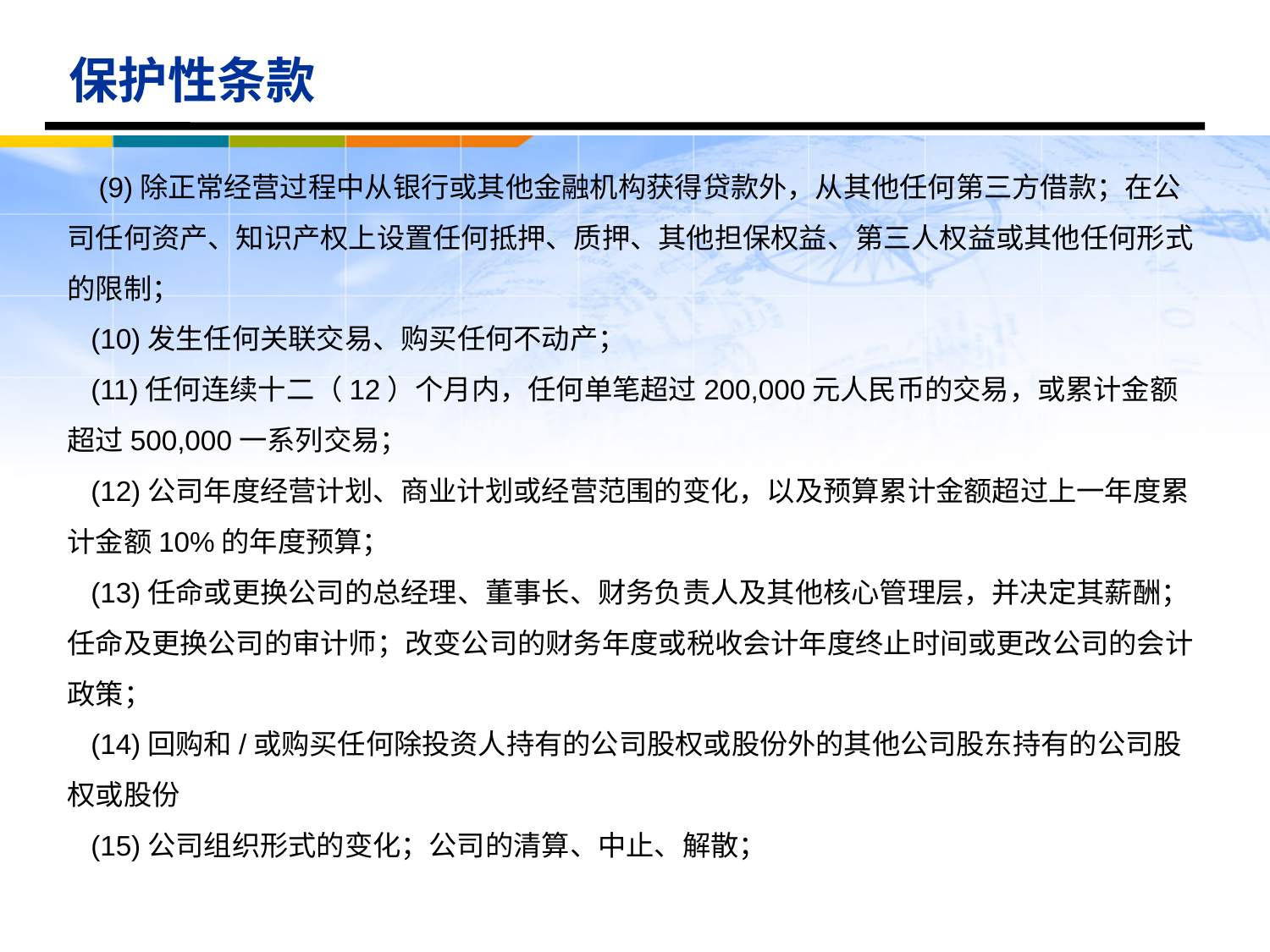

保护性条款
    (9)除正常经营过程中从银行或其他金融机构获得贷款外，从其他任何第三方借款；在公司任何资产、知识产权上设置任何抵押、质押、其他担保权益、第三人权益或其他任何形式的限制；
   (10)发生任何关联交易、购买任何不动产；
   (11)任何连续十二（12）个月内，任何单笔超过200,000元人民币的交易，或累计金额超过500,000一系列交易；
   (12)公司年度经营计划、商业计划或经营范围的变化，以及预算累计金额超过上一年度累计金额10%的年度预算；
   (13)任命或更换公司的总经理、董事长、财务负责人及其他核心管理层，并决定其薪酬；任命及更换公司的审计师；改变公司的财务年度或税收会计年度终止时间或更改公司的会计政策；
   (14)回购和/或购买任何除投资人持有的公司股权或股份外的其他公司股东持有的公司股权或股份
   (15)公司组织形式的变化；公司的清算、中止、解散；